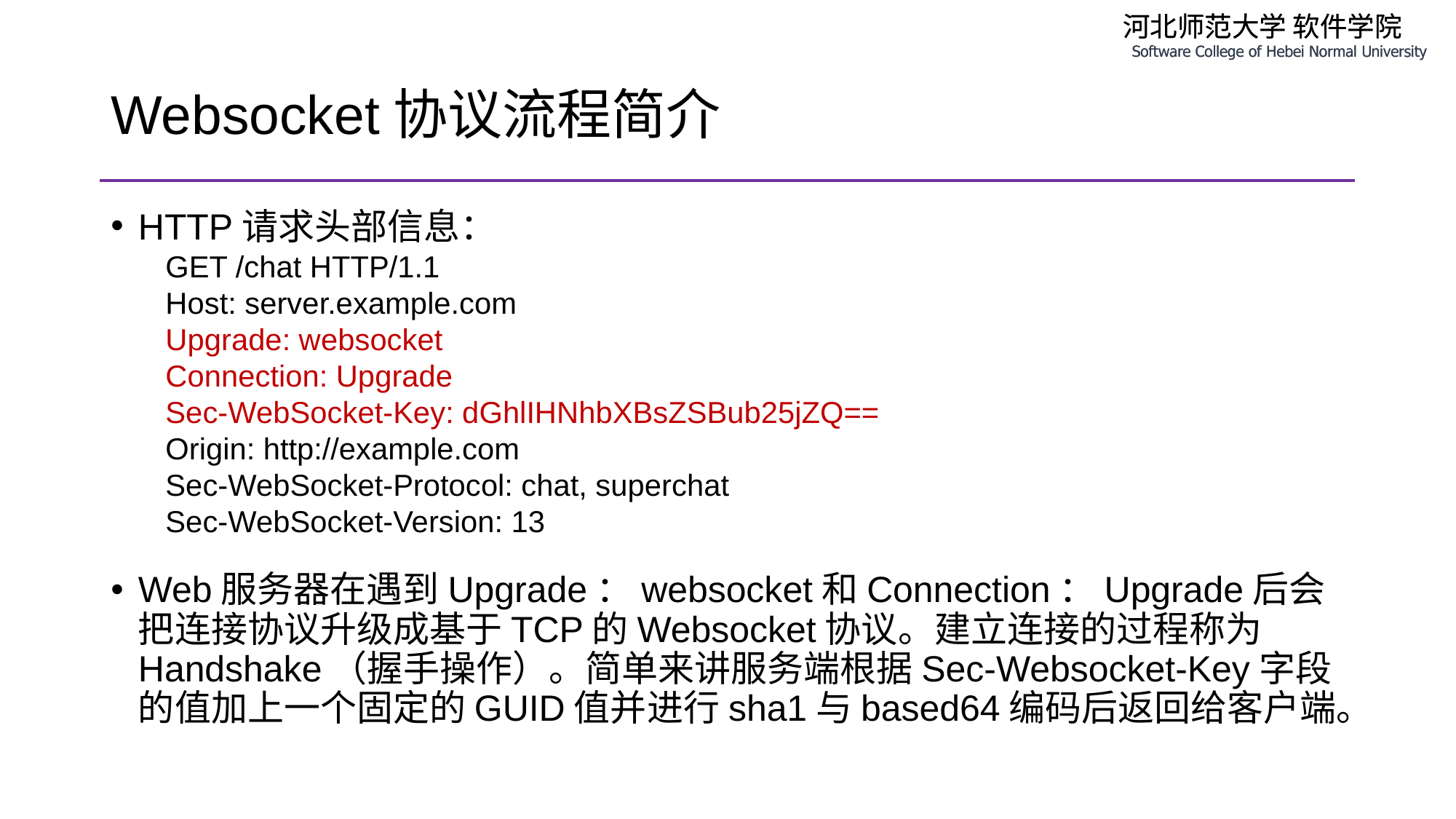

# Websocket协议流程简介
HTTP请求头部信息：
GET /chat HTTP/1.1
Host: server.example.com
Upgrade: websocket
Connection: Upgrade
Sec-WebSocket-Key: dGhlIHNhbXBsZSBub25jZQ==
Origin: http://example.com
Sec-WebSocket-Protocol: chat, superchat
Sec-WebSocket-Version: 13

Web服务器在遇到Upgrade：websocket和Connection：Upgrade后会把连接协议升级成基于TCP的Websocket协议。建立连接的过程称为Handshake（握手操作）。简单来讲服务端根据Sec-Websocket-Key字段的值加上一个固定的GUID值并进行sha1与based64编码后返回给客户端。